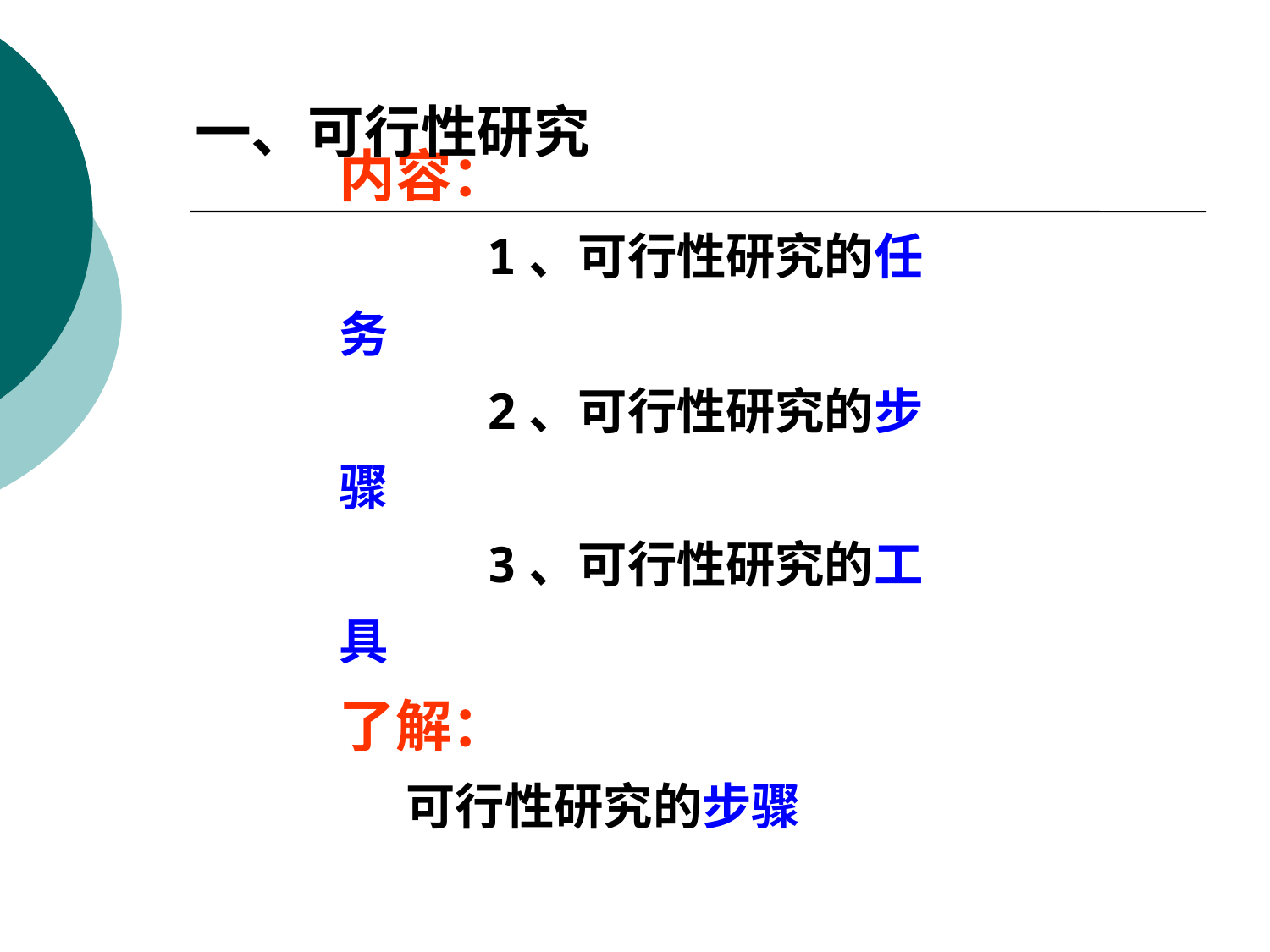

一、可行性研究
内容：
     1、可行性研究的任务
     2、可行性研究的步骤
     3、可行性研究的工具
了解：
     可行性研究的步骤